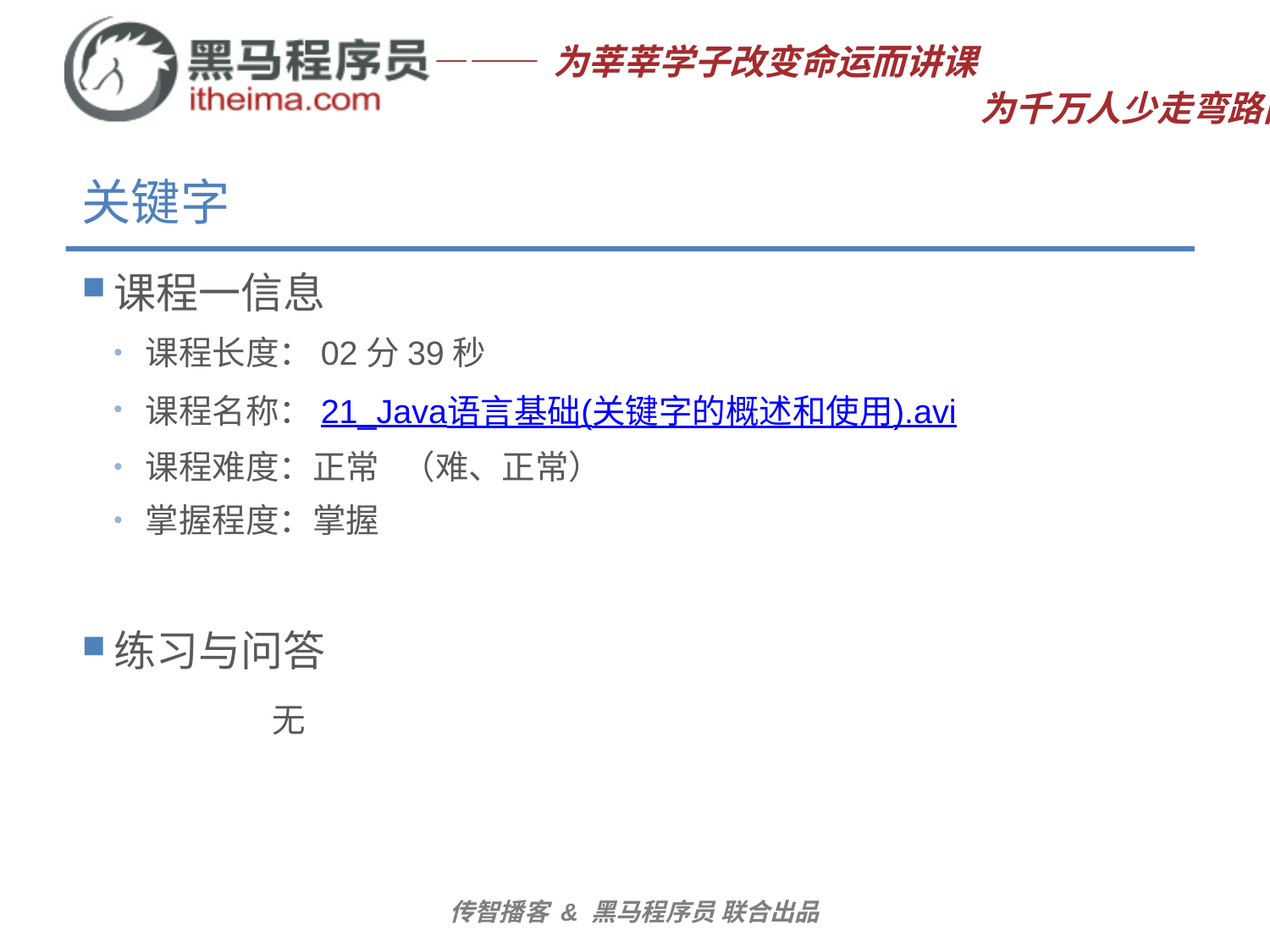

# 关键字
课程一信息
课程长度：02分39秒
课程名称：21_Java语言基础(关键字的概述和使用).avi
课程难度：正常   （难、正常）
掌握程度：掌握

练习与问答
	无